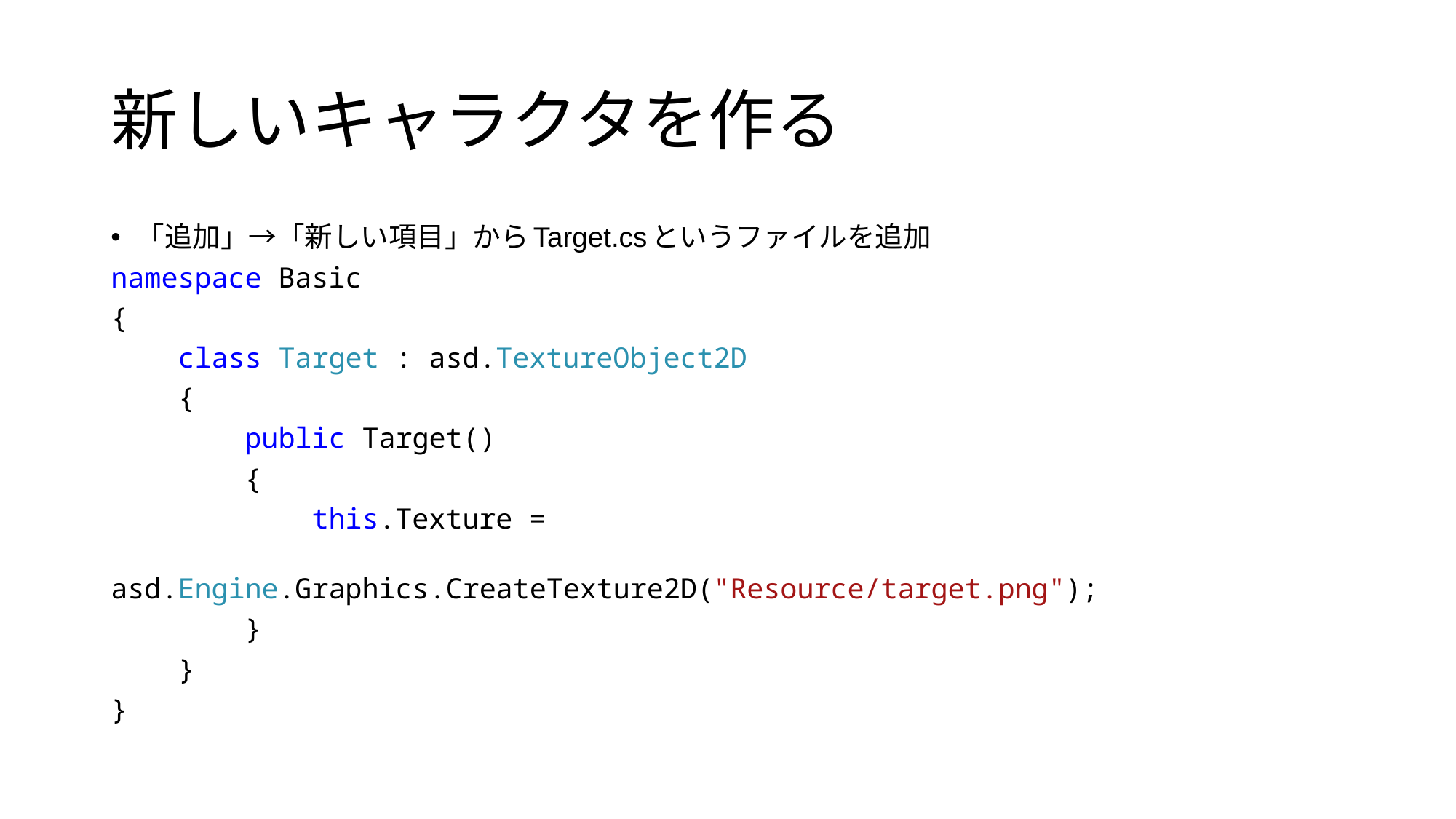

# 新しいキャラクタを作る
「追加」→「新しい項目」からTarget.csというファイルを追加
namespace Basic
{
    class Target : asd.TextureObject2D
    {
        public Target()
        {
            this.Texture =
                asd.Engine.Graphics.CreateTexture2D("Resource/target.png");
        }
    }
}